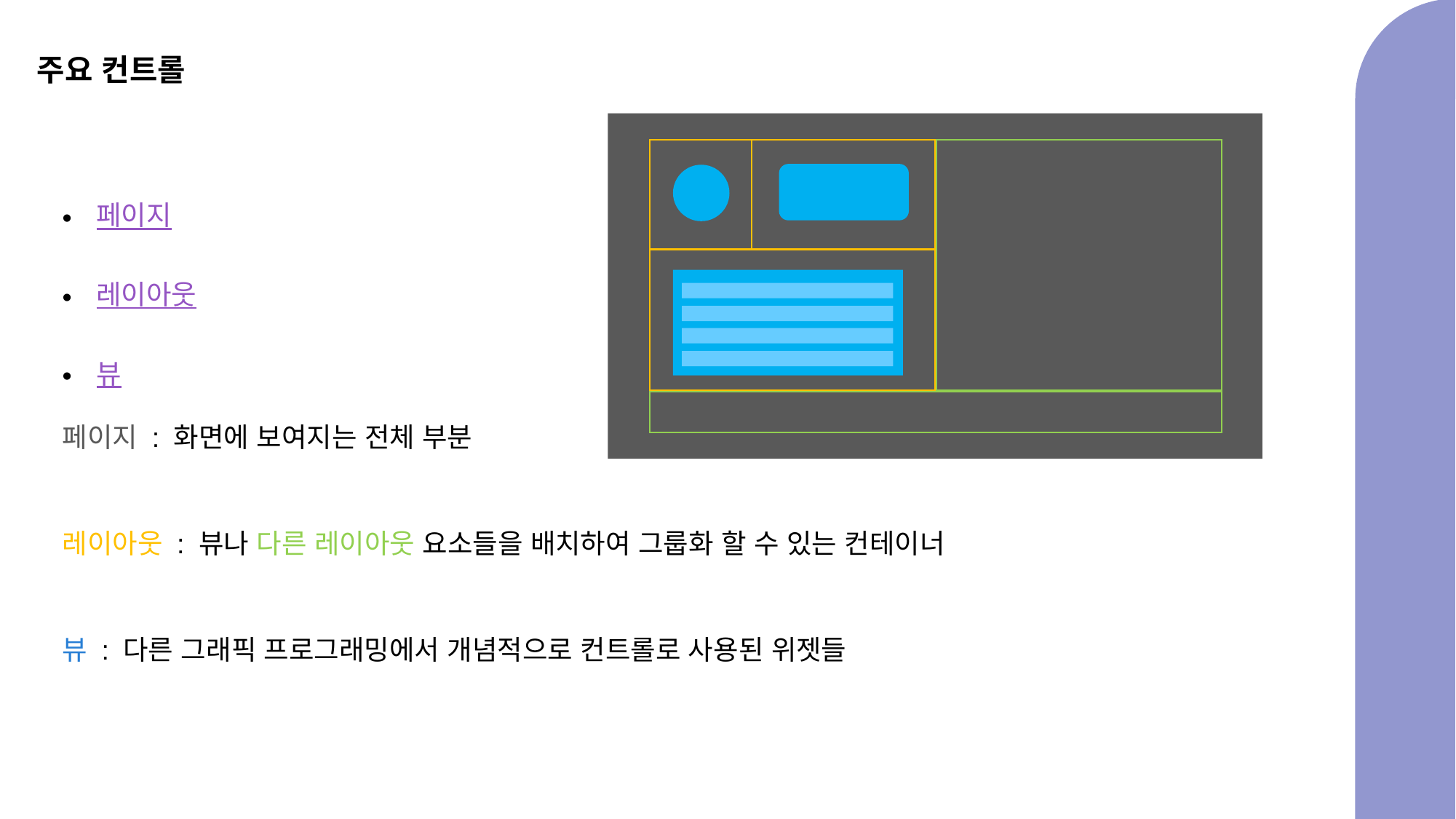

# 주요 컨트롤

페이지
레이아웃
뷰
페이지 : 화면에 보여지는 전체 부분
레이아웃 : 뷰나 다른 레이아웃 요소들을 배치하여 그룹화 할 수 있는 컨테이너
뷰 : 다른 그래픽 프로그래밍에서 개념적으로 컨트롤로 사용된 위젯들